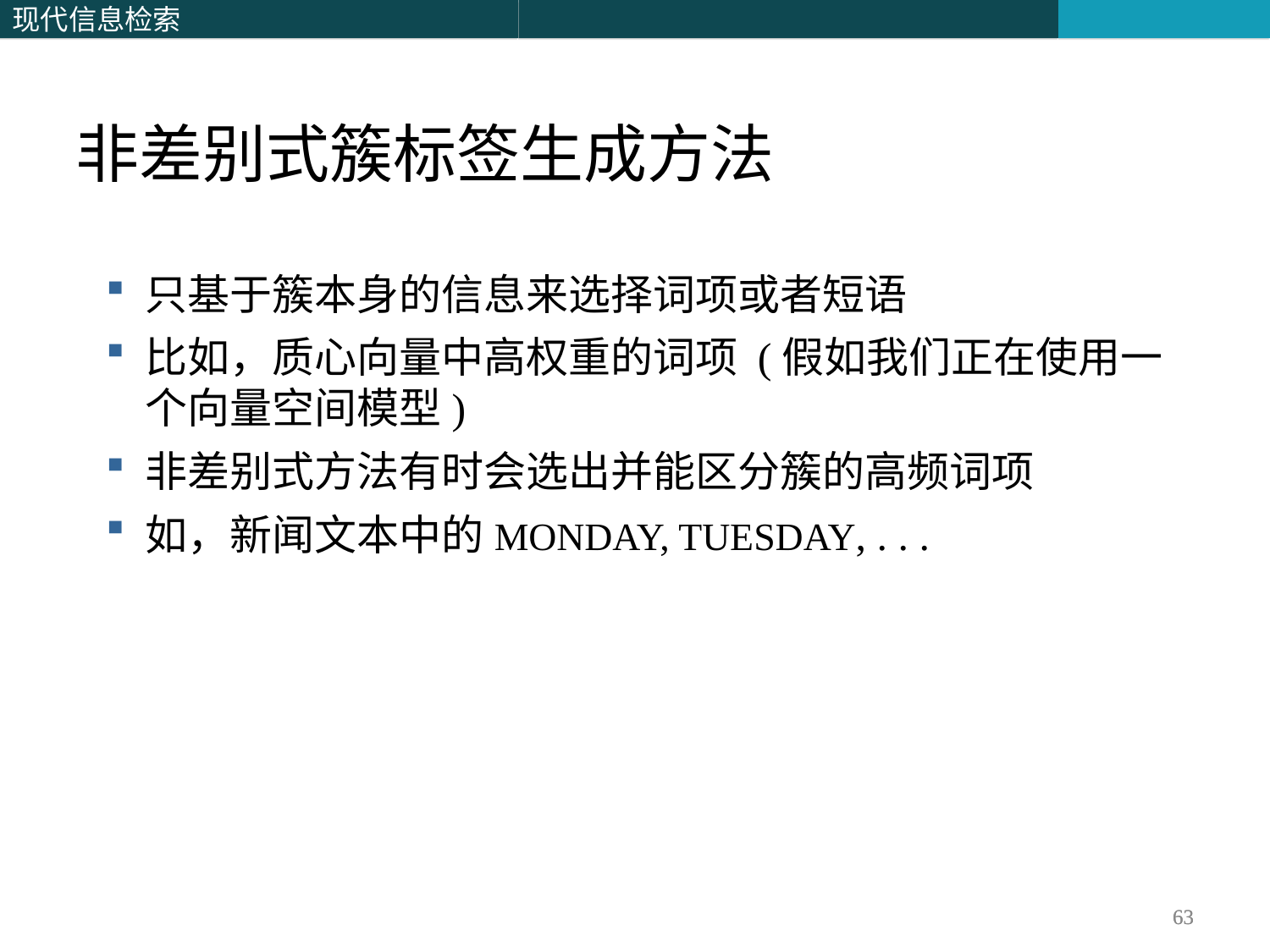

非差别式簇标签生成方法

只基于簇本身的信息来选择词项或者短语
比如，质心向量中高权重的词项 (假如我们正在使用一个向量空间模型)
非差别式方法有时会选出并能区分簇的高频词项
如，新闻文本中的MONDAY, TUESDAY, . . .
63
63